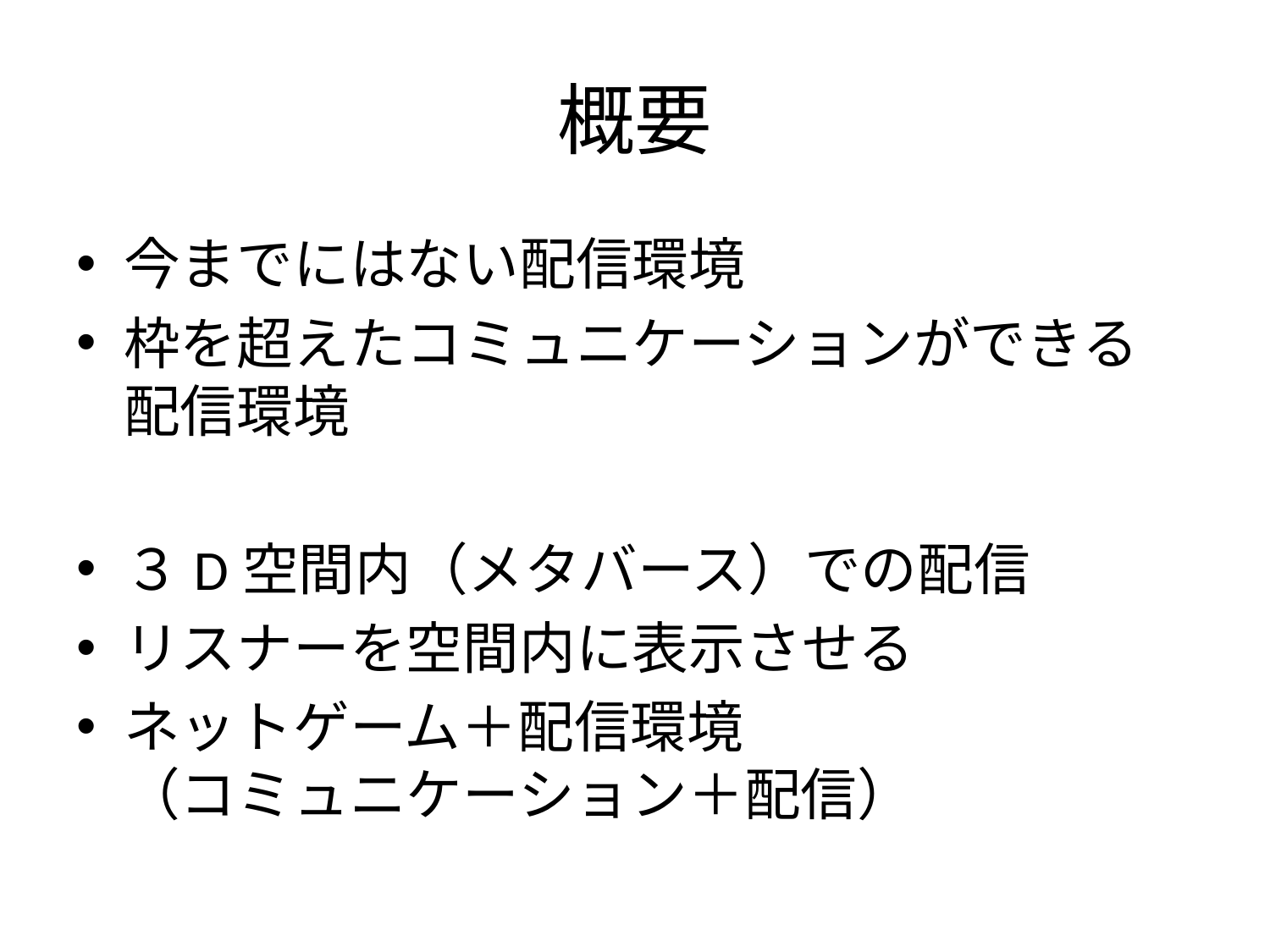

# 概要
今までにはない配信環境
枠を超えたコミュニケーションができる配信環境

３D空間内（メタバース）での配信
リスナーを空間内に表示させる
ネットゲーム＋配信環境
（コミュニケーション＋配信）